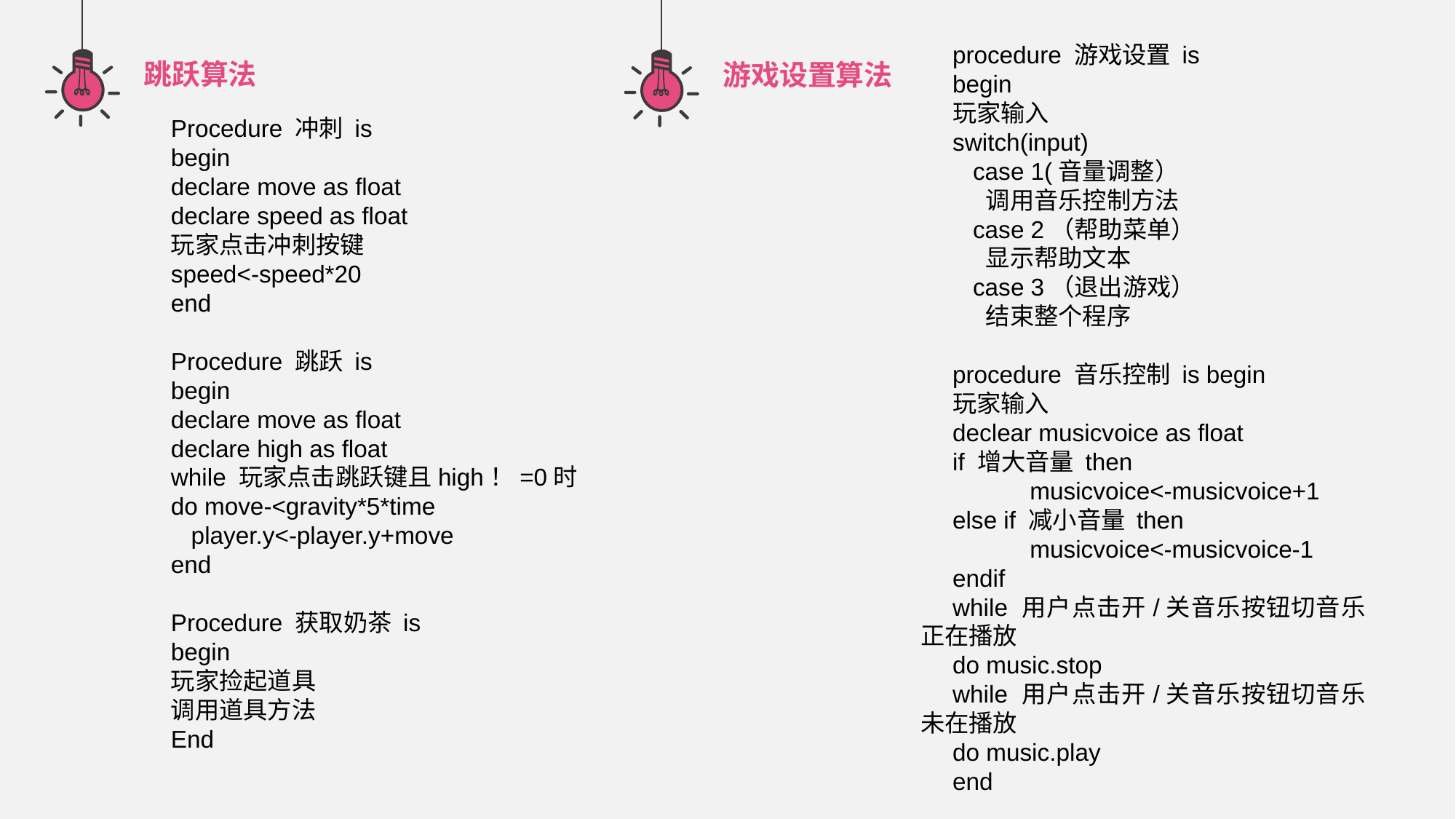

procedure 游戏设置 is
begin
玩家输入
switch(input)
   case 1(音量调整）
     调用音乐控制方法
   case 2（帮助菜单）
     显示帮助文本
   case 3（退出游戏）
     结束整个程序

procedure 音乐控制 is begin
玩家输入
declear musicvoice as float
if 增大音量 then
	musicvoice<-musicvoice+1
else if 减小音量 then
	musicvoice<-musicvoice-1
endif
while 用户点击开/关音乐按钮切音乐正在播放
do music.stop
while 用户点击开/关音乐按钮切音乐未在播放
do music.play
end
跳跃算法
游戏设置算法
Procedure 冲刺 is
begin
declare move as float
declare speed as float
玩家点击冲刺按键
speed<-speed*20
end

Procedure 跳跃 is
begin
declare move as float
declare high as float
while 玩家点击跳跃键且high！=0时
do move-<gravity*5*time
   player.y<-player.y+move
end

Procedure 获取奶茶 is
begin
玩家捡起道具
调用道具方法
End